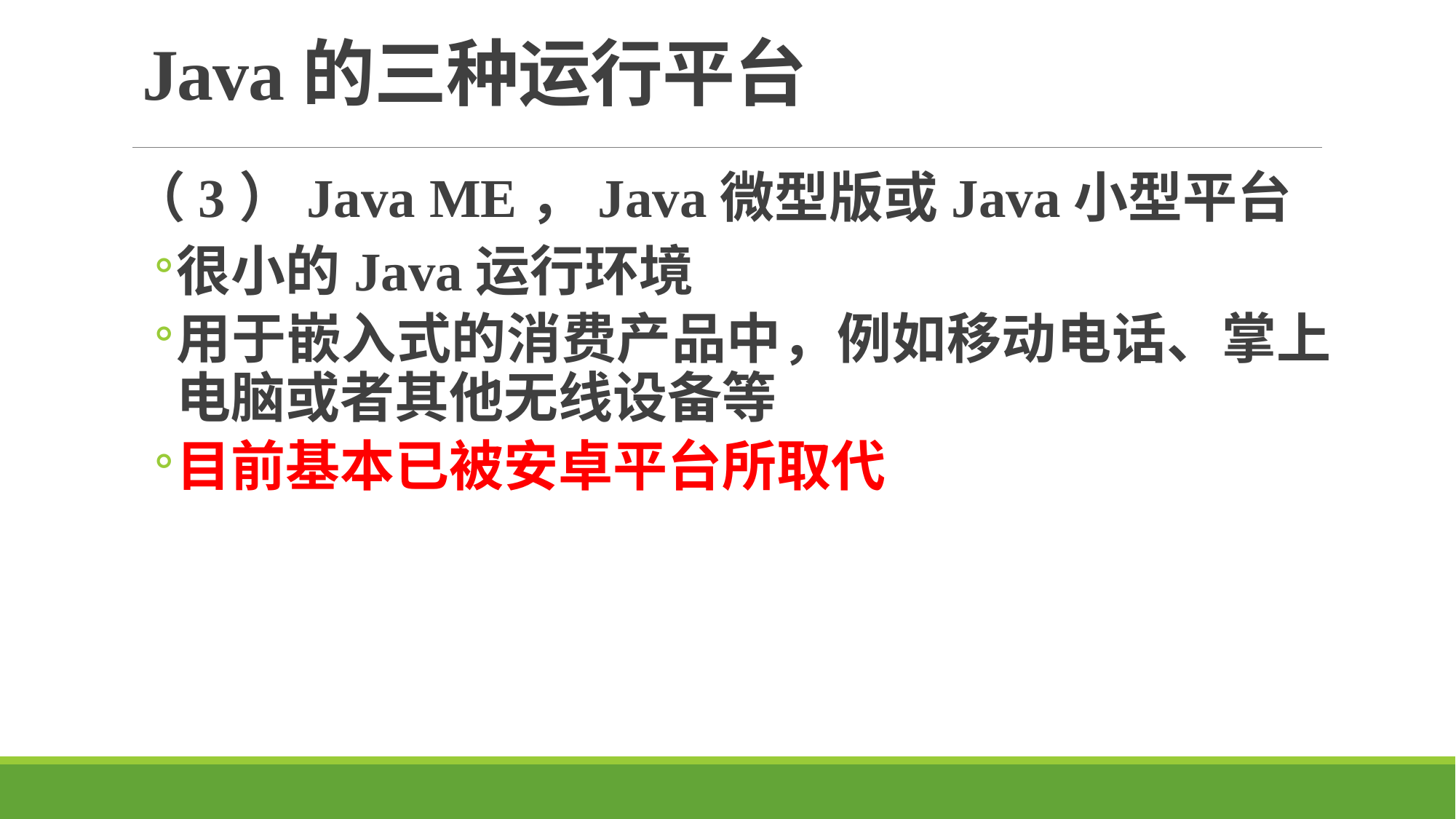

# Java的三种运行平台
（3）Java ME，Java微型版或Java小型平台
很小的Java运行环境
用于嵌入式的消费产品中，例如移动电话、掌上电脑或者其他无线设备等
目前基本已被安卓平台所取代